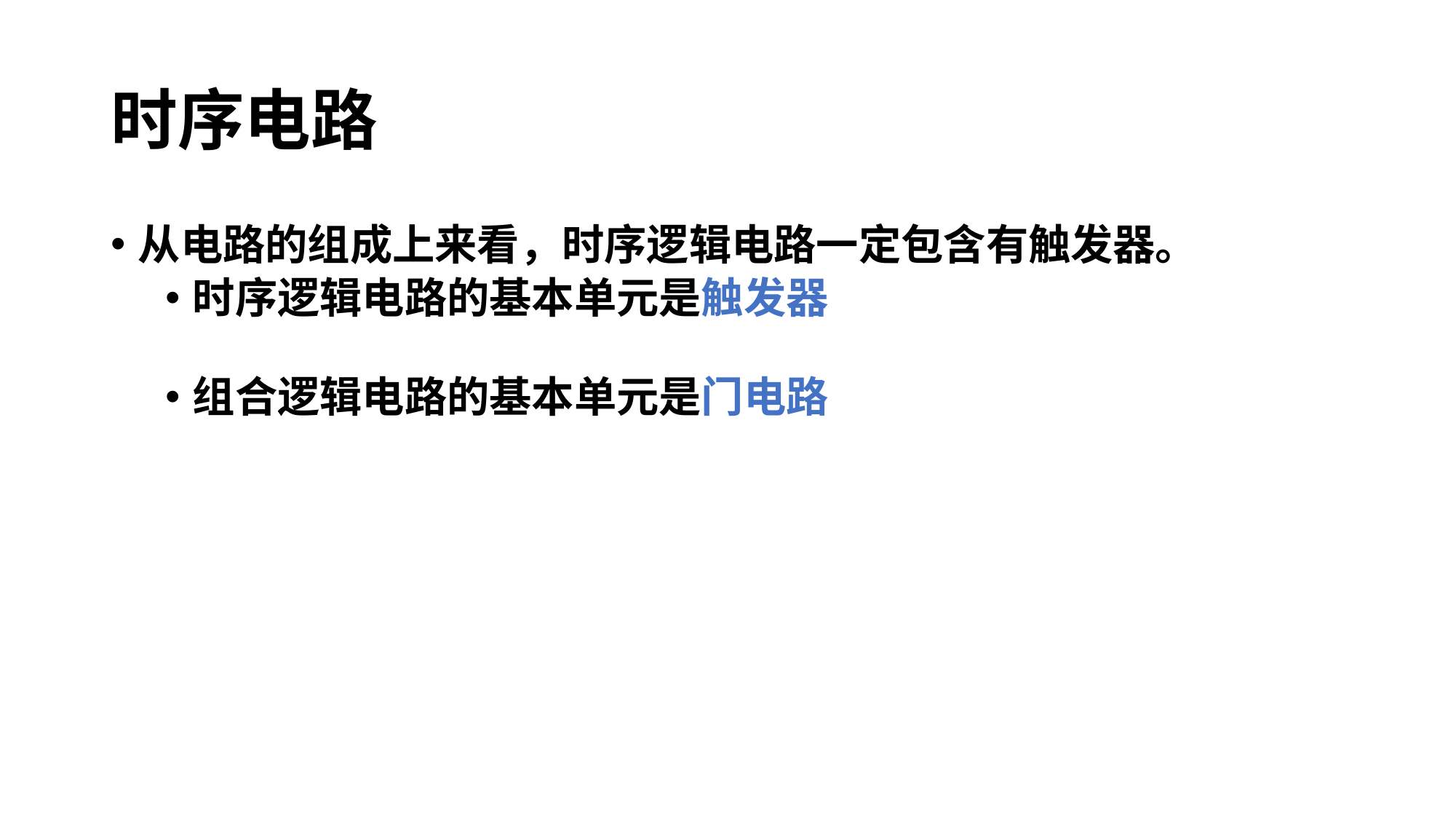

# 时序电路
从电路的组成上来看，时序逻辑电路一定包含有触发器。
时序逻辑电路的基本单元是触发器
组合逻辑电路的基本单元是门电路